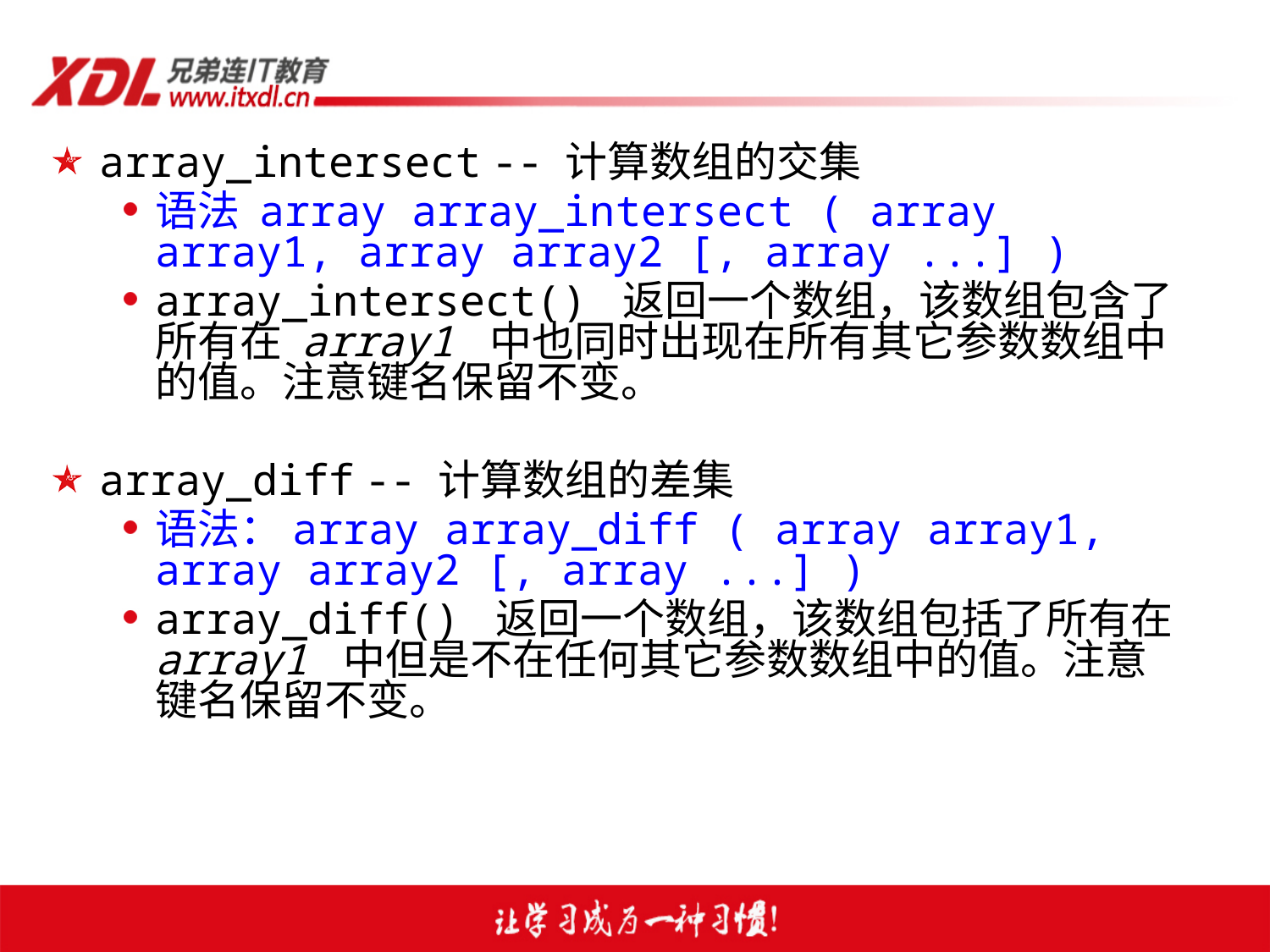

array_intersect -- 计算数组的交集
语法 array array_intersect ( array array1, array array2 [, array ...] )
array_intersect() 返回一个数组，该数组包含了所有在 array1 中也同时出现在所有其它参数数组中的值。注意键名保留不变。

array_diff -- 计算数组的差集
语法：array array_diff ( array array1, array array2 [, array ...] )
array_diff() 返回一个数组，该数组包括了所有在 array1 中但是不在任何其它参数数组中的值。注意键名保留不变。